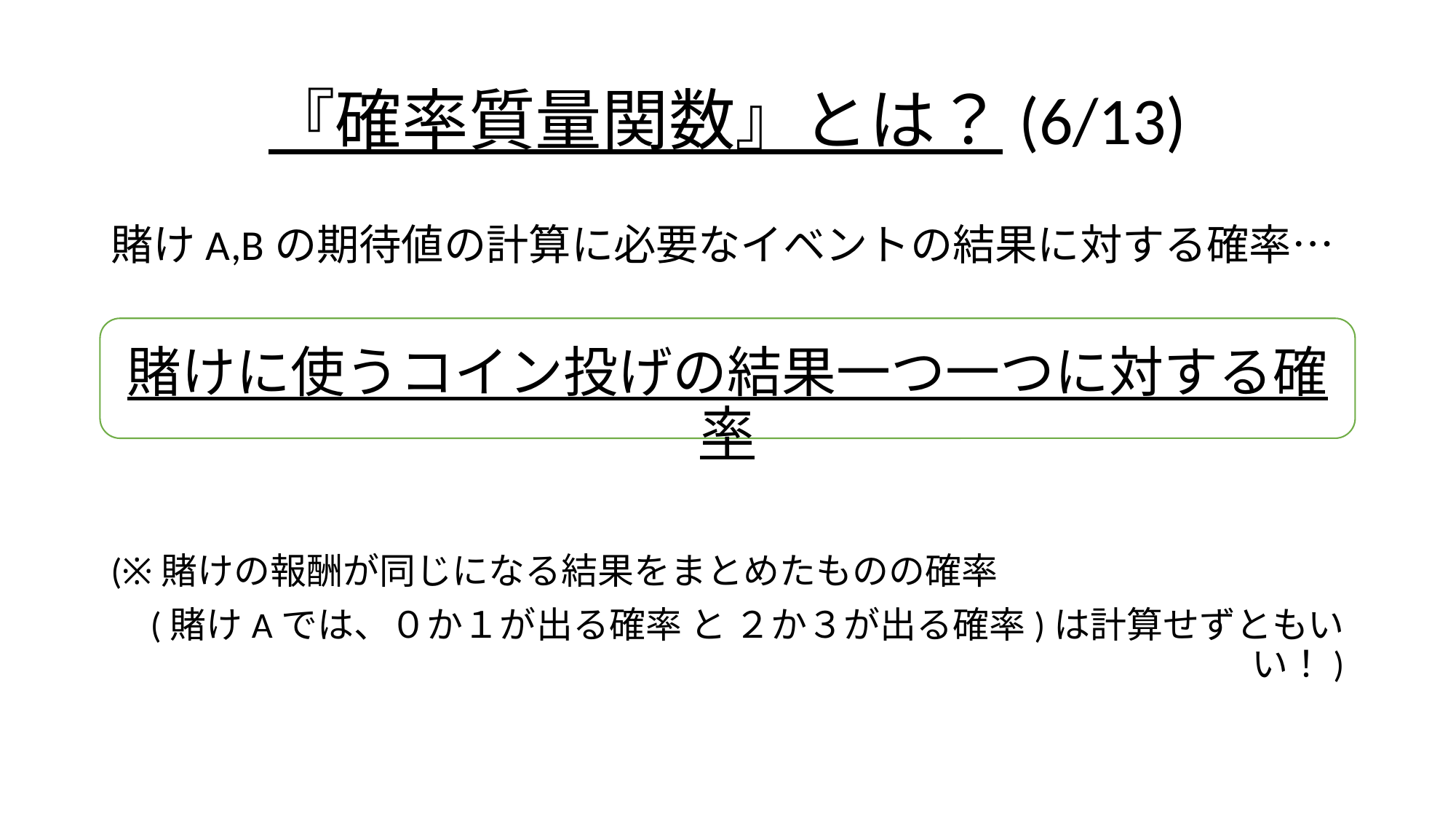

# 『確率質量関数』とは？(6/13)
賭けA,Bの期待値の計算に必要なイベントの結果に対する確率…

賭けに使うコイン投げの結果一つ一つに対する確率

(※賭けの報酬が同じになる結果をまとめたものの確率
(賭けAでは、０か１が出る確率 と ２か３が出る確率)は計算せずともいい！)